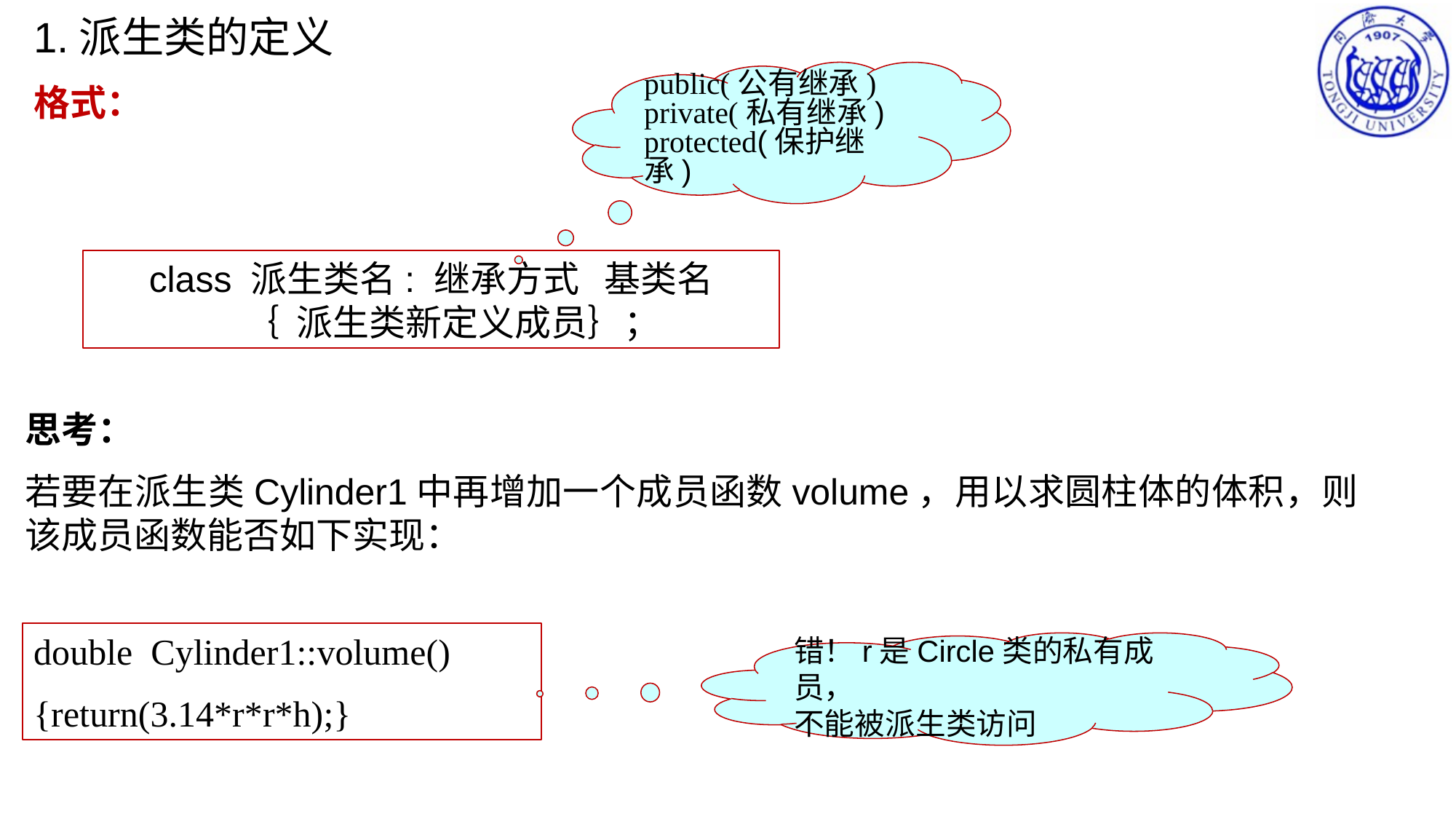

1.派生类的定义
格式：
public(公有继承)
private(私有继承)
protected(保护继承)
class 派生类名: 继承方式   基类名
    ｛  派生类新定义成员｝；
思考：
若要在派生类Cylinder1中再增加一个成员函数volume，用以求圆柱体的体积，则该成员函数能否如下实现：
double  Cylinder1::volume()
{return(3.14*r*r*h);}

错！r是Circle类的私有成员，
不能被派生类访问